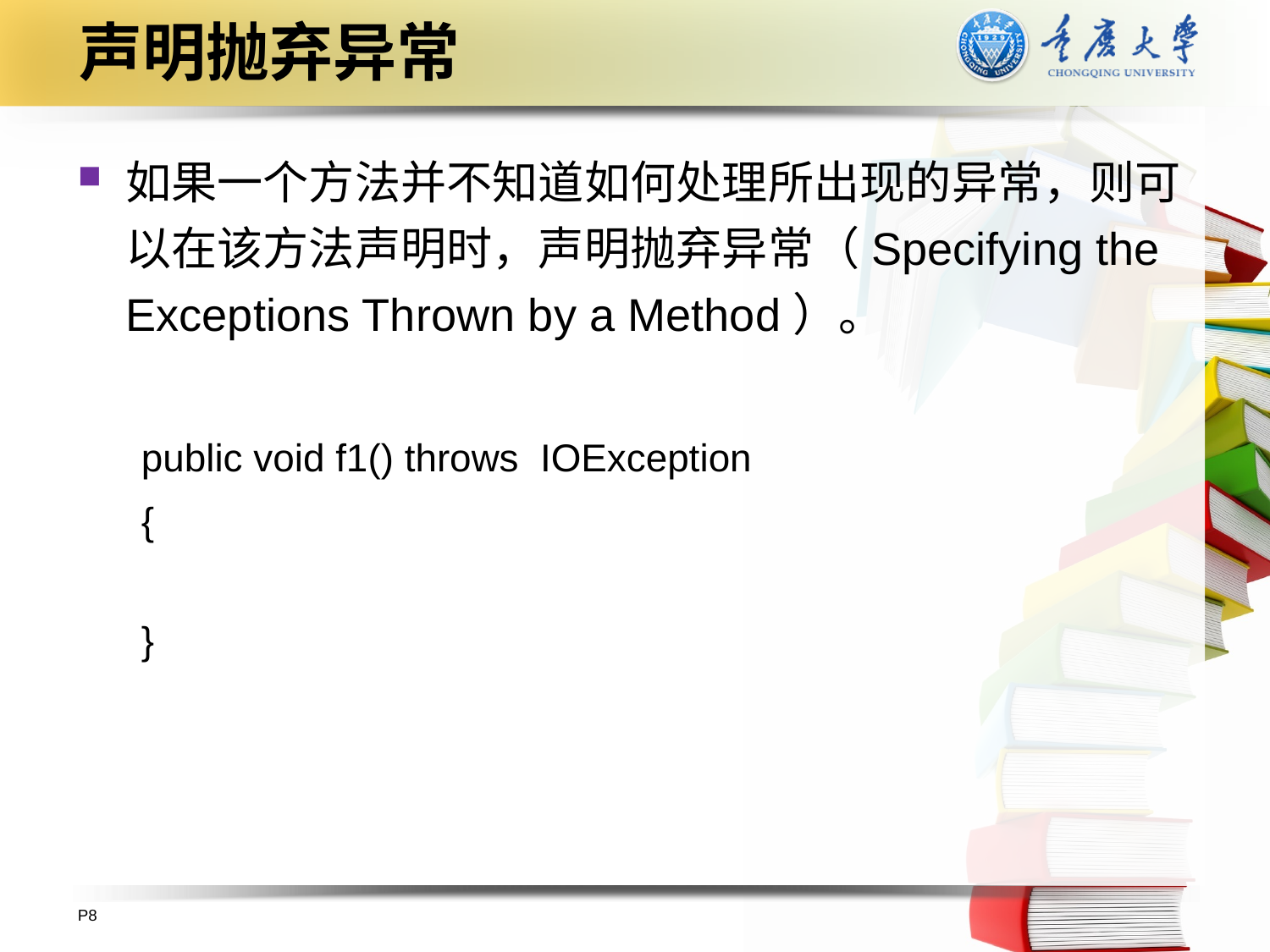

# 声明抛弃异常
如果一个方法并不知道如何处理所出现的异常，则可以在该方法声明时，声明抛弃异常（Specifying the Exceptions Thrown by a Method）。

public void f1() throws  IOException
{
}
P8